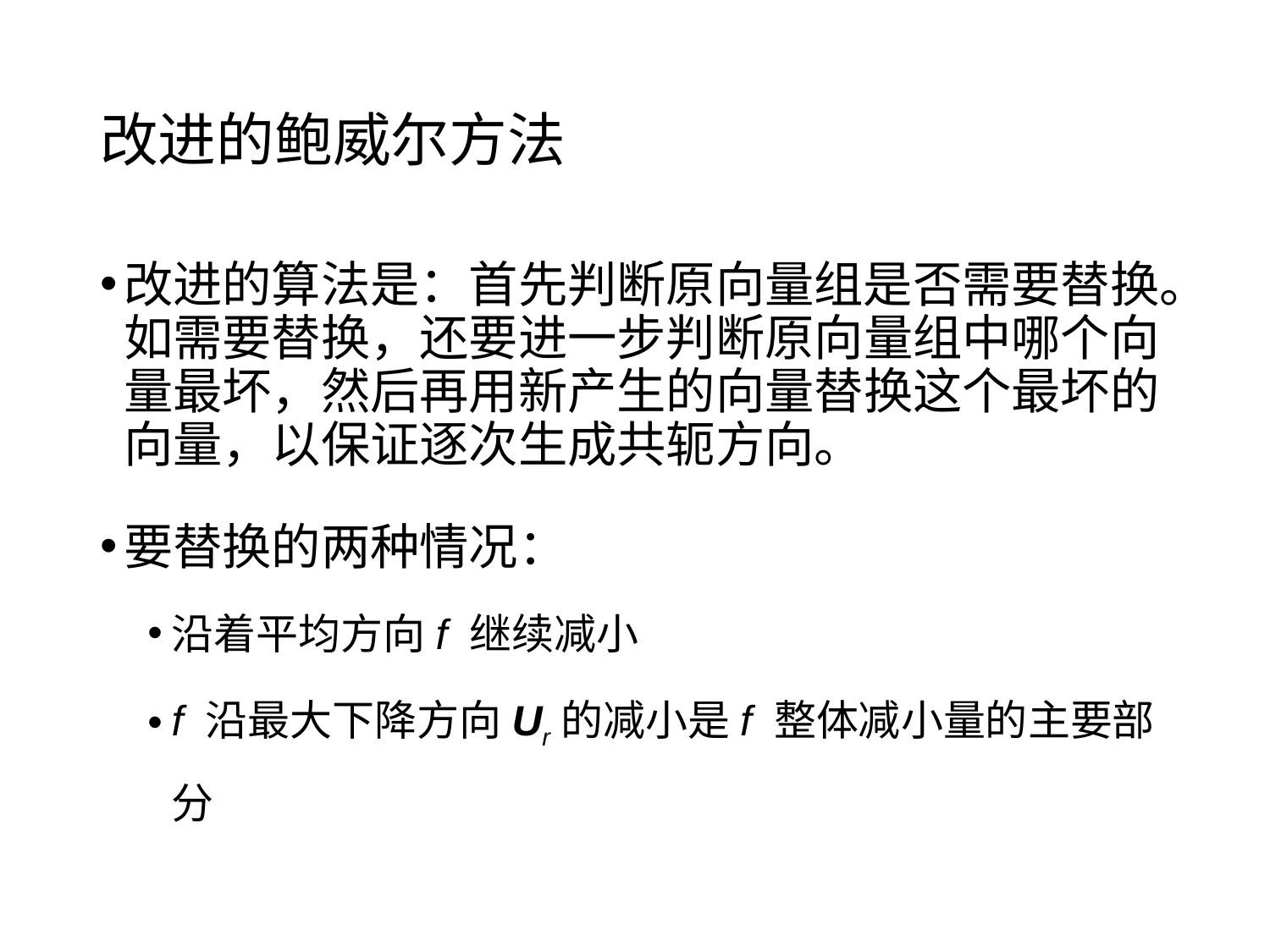

# 改进的鲍威尔方法
改进的算法是：首先判断原向量组是否需要替换。如需要替换，还要进一步判断原向量组中哪个向量最坏，然后再用新产生的向量替换这个最坏的向量，以保证逐次生成共轭方向。
要替换的两种情况：
沿着平均方向f 继续减小
f 沿最大下降方向Ur的减小是f 整体减小量的主要部分